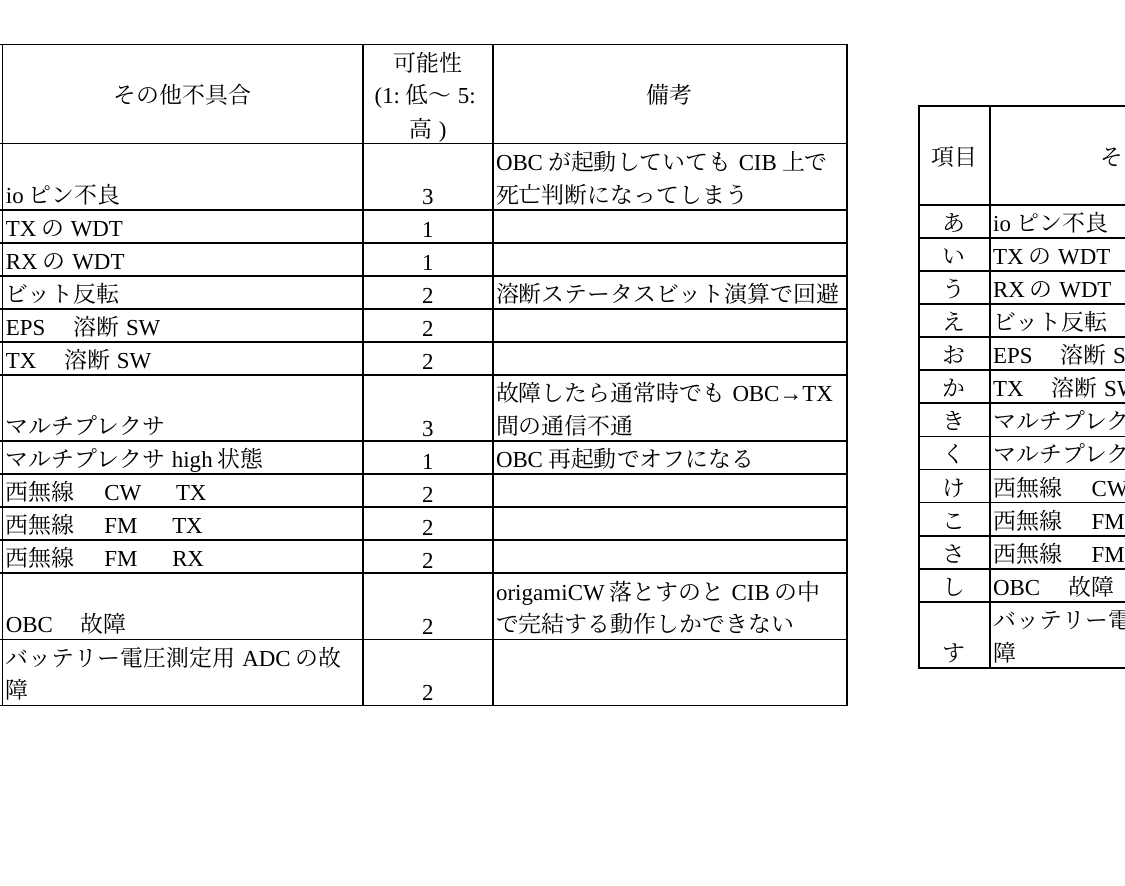

| 項目 | その他不具合 | 可能性 (1:低～5:高) | 備考 |
| --- | --- | --- | --- |
| あ | ioピン不良 | 3 | OBCが起動していてもCIB上で死亡判断になってしまう |
| い | TXのWDT | 1 |  |
| う | RXのWDT | 1 |  |
| え | ビット反転 | 2 | 溶断ステータスビット演算で回避 |
| お | EPS　溶断SW | 2 |  |
| か | TX　溶断SW | 2 |  |
| き | マルチプレクサ | 3 | 故障したら通常時でもOBC→TX間の通信不通 |
| く | マルチプレクサhigh状態 | 1 | OBC再起動でオフになる |
| け | 西無線　CW　TX | 2 |  |
| こ | 西無線　FM　TX | 2 |  |
| さ | 西無線　FM　RX | 2 |  |
| し | OBC　故障 | 2 | origamiCW落とすのとCIBの中で完結する動作しかできない |
| す | バッテリー電圧測定用ADCの故障 | 2 |  |
| 項目 | その他不具合 | 可能性 (1:低～5:高) |
| --- | --- | --- |
| あ | ioピン不良 | 3 |
| い | TXのWDT | 1 |
| う | RXのWDT | 1 |
| え | ビット反転 | 2 |
| お | EPS　溶断SW | 2 |
| か | TX　溶断SW | 2 |
| き | マルチプレクサ | 3 |
| く | マルチプレクサhigh状態 | 1 |
| け | 西無線　CW　TX | 2 |
| こ | 西無線　FM　TX | 2 |
| さ | 西無線　FM　RX | 2 |
| し | OBC　故障 | 2 |
| す | バッテリー電圧測定用ADCの故障 | 2 |